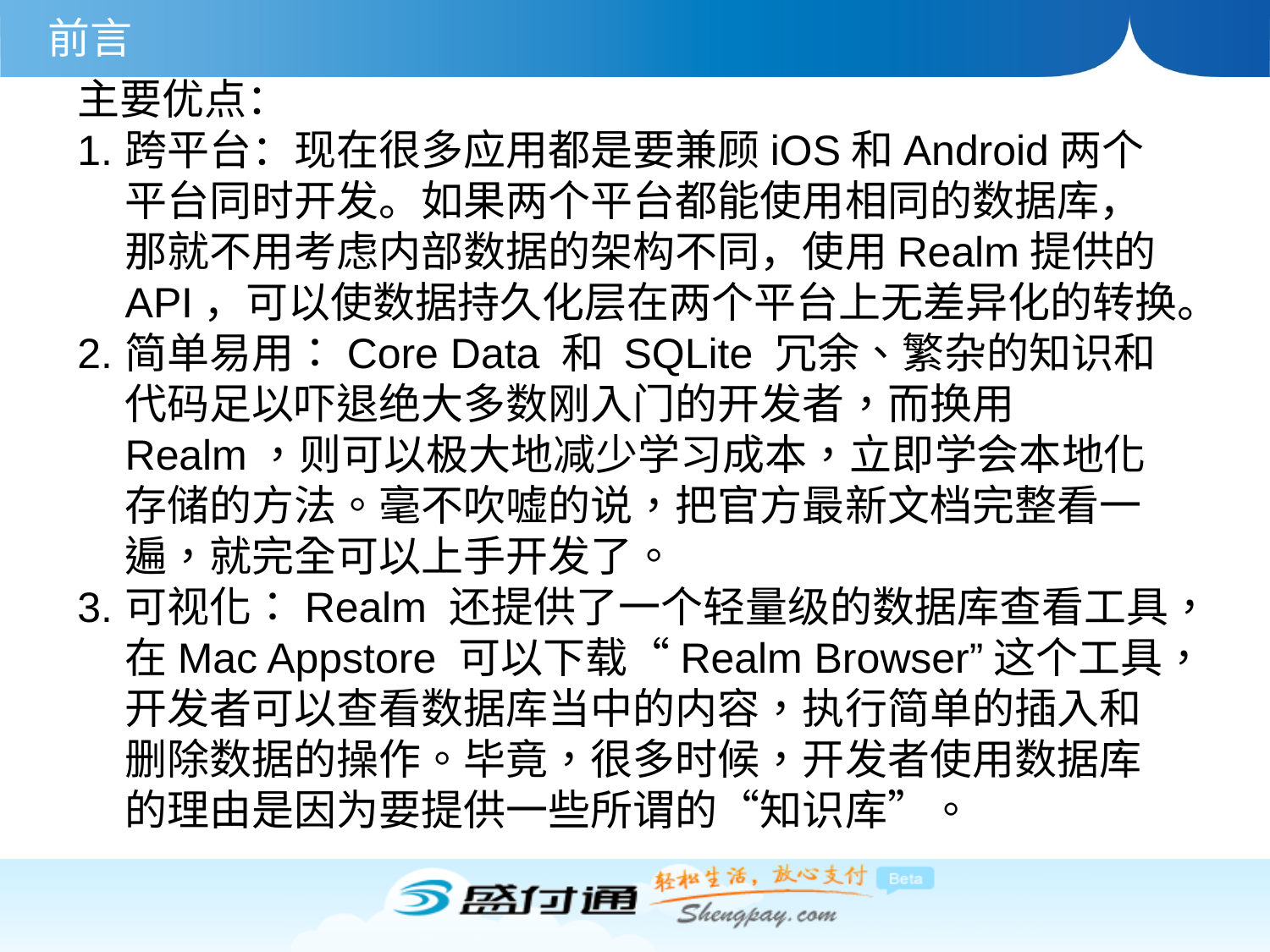

前言
主要优点：
跨平台：现在很多应用都是要兼顾iOS和Android两个平台同时开发。如果两个平台都能使用相同的数据库，那就不用考虑内部数据的架构不同，使用Realm提供的API，可以使数据持久化层在两个平台上无差异化的转换。
简单易用：Core Data 和 SQLite 冗余、繁杂的知识和代码足以吓退绝大多数刚入门的开发者，而换用 Realm，则可以极大地减少学习成本，立即学会本地化存储的方法。毫不吹嘘的说，把官方最新文档完整看一遍，就完全可以上手开发了。
可视化：Realm 还提供了一个轻量级的数据库查看工具，在Mac Appstore 可以下载“Realm Browser”这个工具，开发者可以查看数据库当中的内容，执行简单的插入和删除数据的操作。毕竟，很多时候，开发者使用数据库的理由是因为要提供一些所谓的“知识库”。